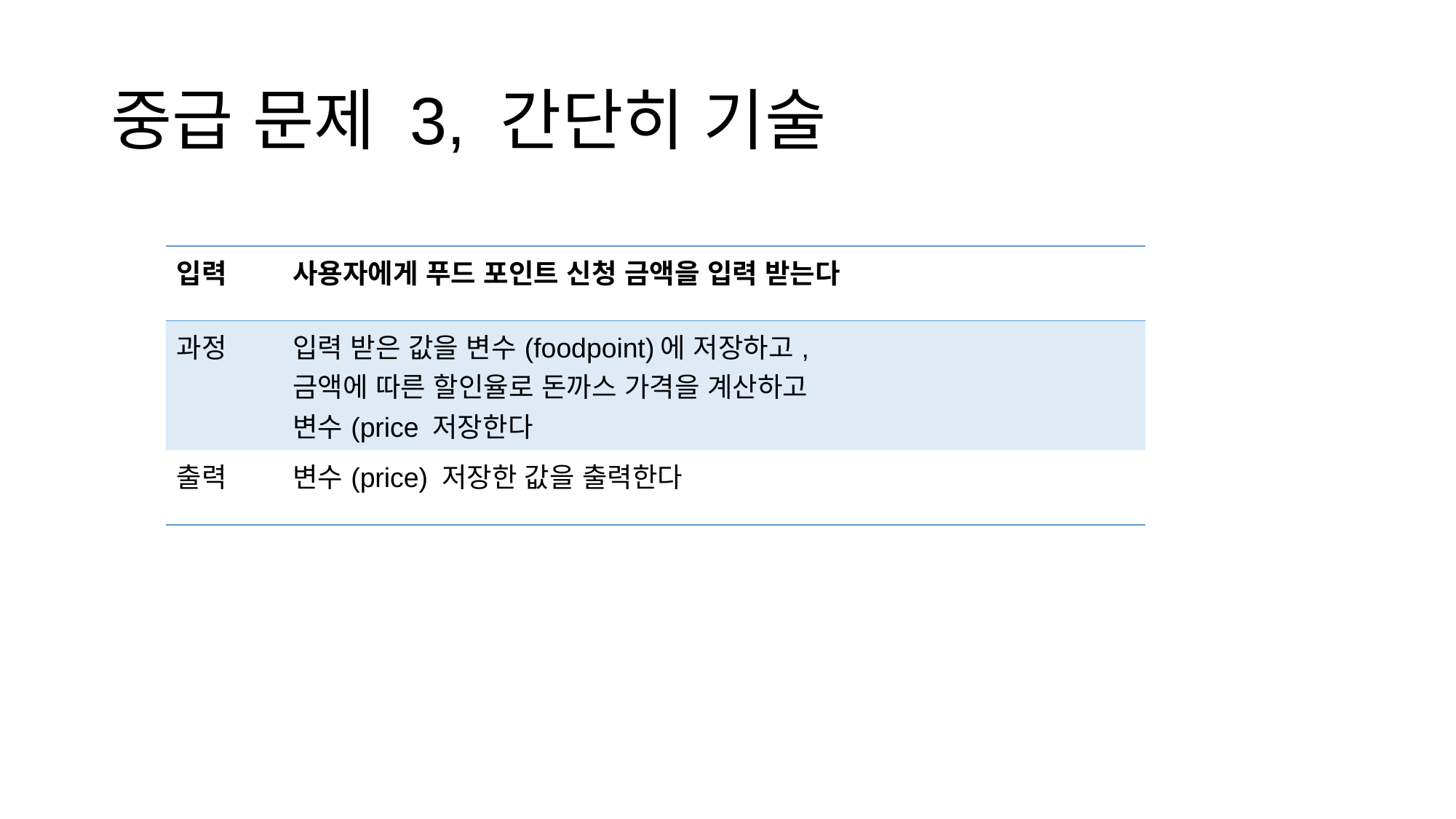

# 중급 문제 3, 간단히 기술

| 입력 | 사용자에게 푸드 포인트 신청 금액을 입력 받는다 |
| --- | --- |
| 과정 | 입력 받은 값을 변수(foodpoint)에 저장하고, 금액에 따른 할인율로 돈까스 가격을 계산하고 변수(price 저장한다 |
| 출력 | 변수(price) 저장한 값을 출력한다 |